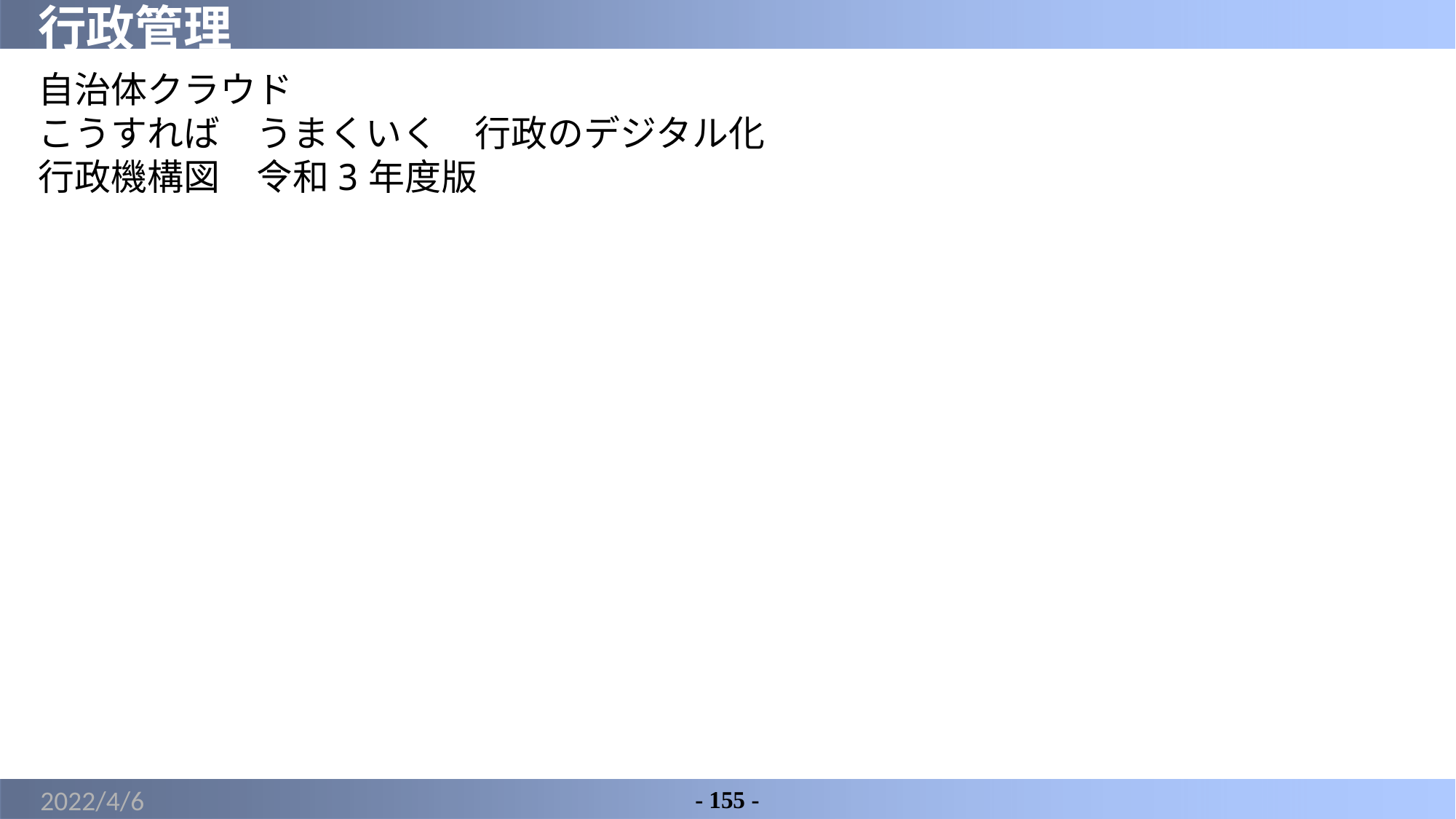

# 行政管理
自治体クラウド
こうすれば　うまくいく　行政のデジタル化
行政機構図　令和3年度版
2022/4/6
- 155 -